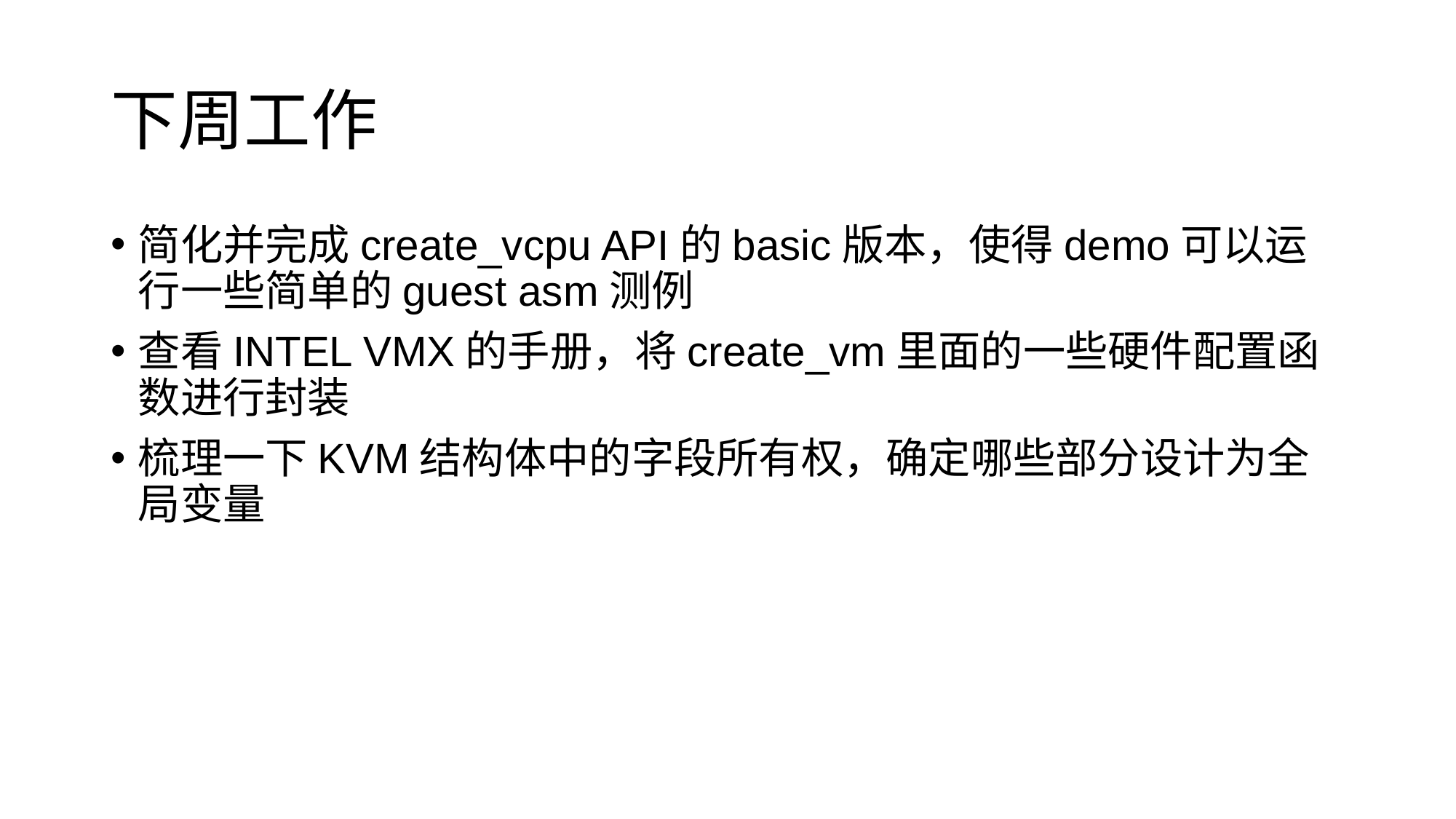

# 下周工作
简化并完成create_vcpu API的basic版本，使得demo可以运行一些简单的guest asm测例
查看INTEL VMX的手册，将create_vm里面的一些硬件配置函数进行封装
梳理一下KVM结构体中的字段所有权，确定哪些部分设计为全局变量